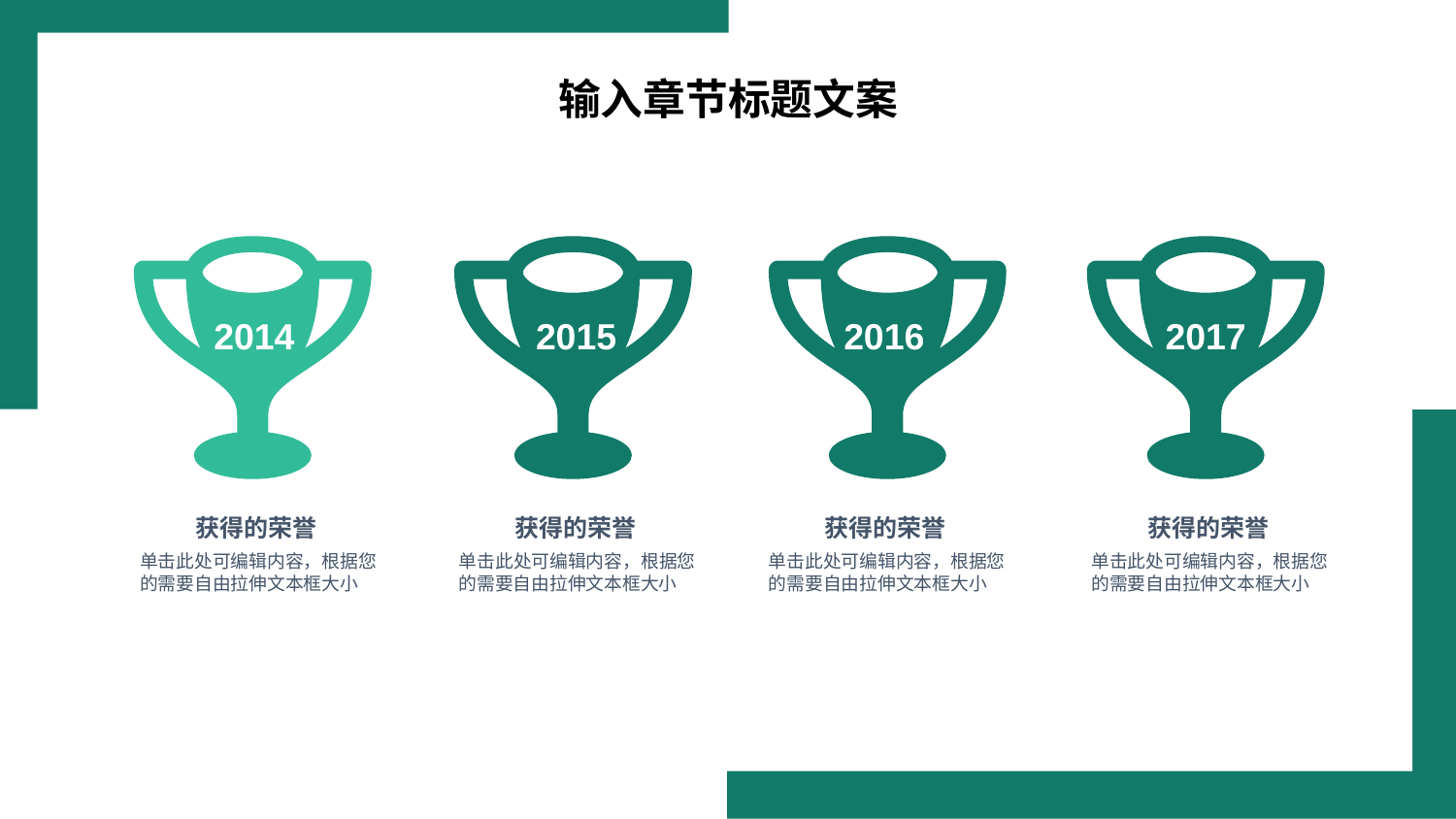

输入章节标题文案

2014
2015
2016
2017
获得的荣誉
获得的荣誉
获得的荣誉
获得的荣誉
单击此处可编辑内容，根据您的需要自由拉伸文本框大小
单击此处可编辑内容，根据您的需要自由拉伸文本框大小
单击此处可编辑内容，根据您的需要自由拉伸文本框大小
单击此处可编辑内容，根据您的需要自由拉伸文本框大小